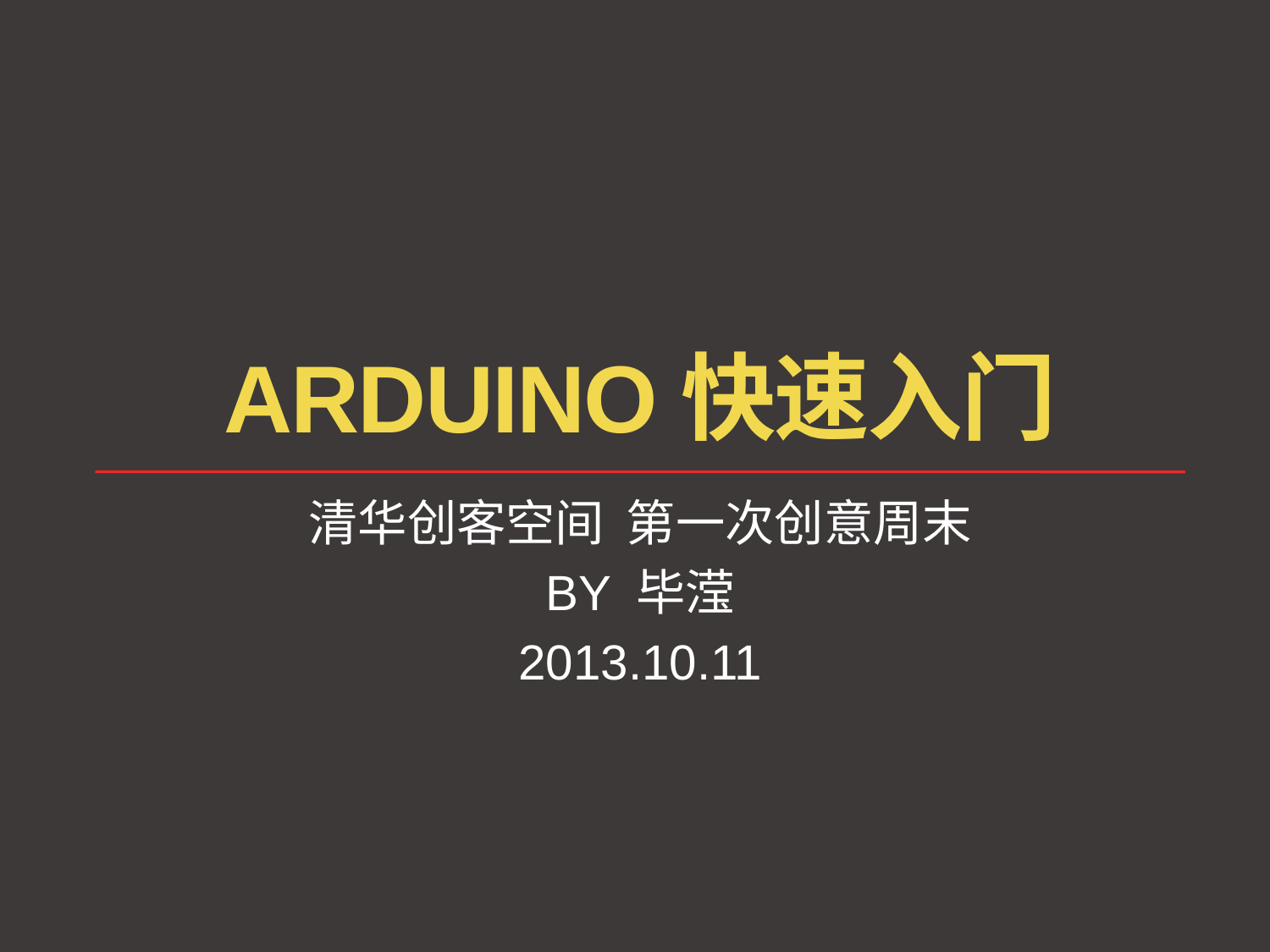

# Arduino快速入门
清华创客空间  第一次创意周末
BY 毕滢
2013.10.11